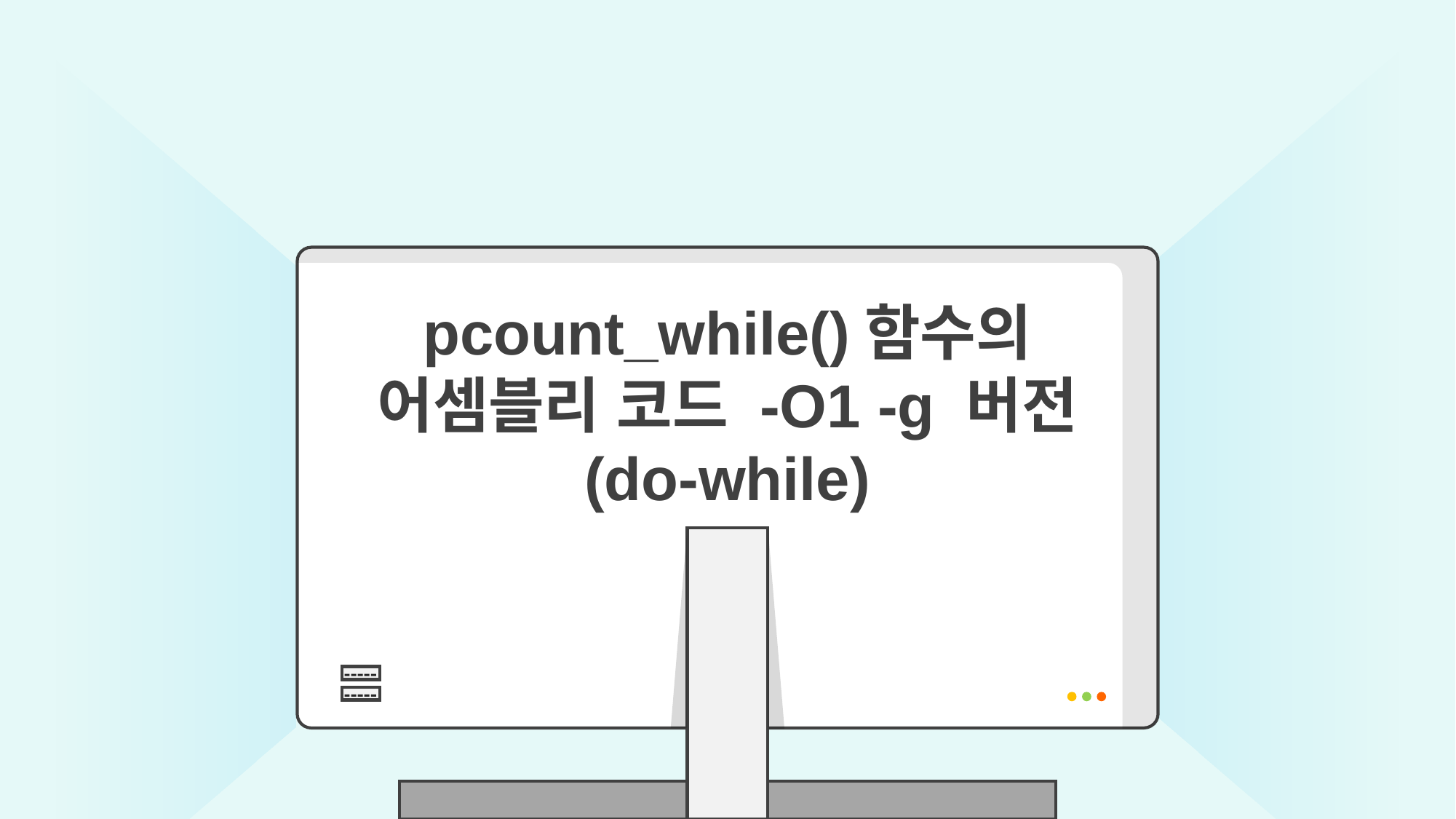

pcount_while()함수의
어셈블리 코드 -O1 -g 버전
(do-while)